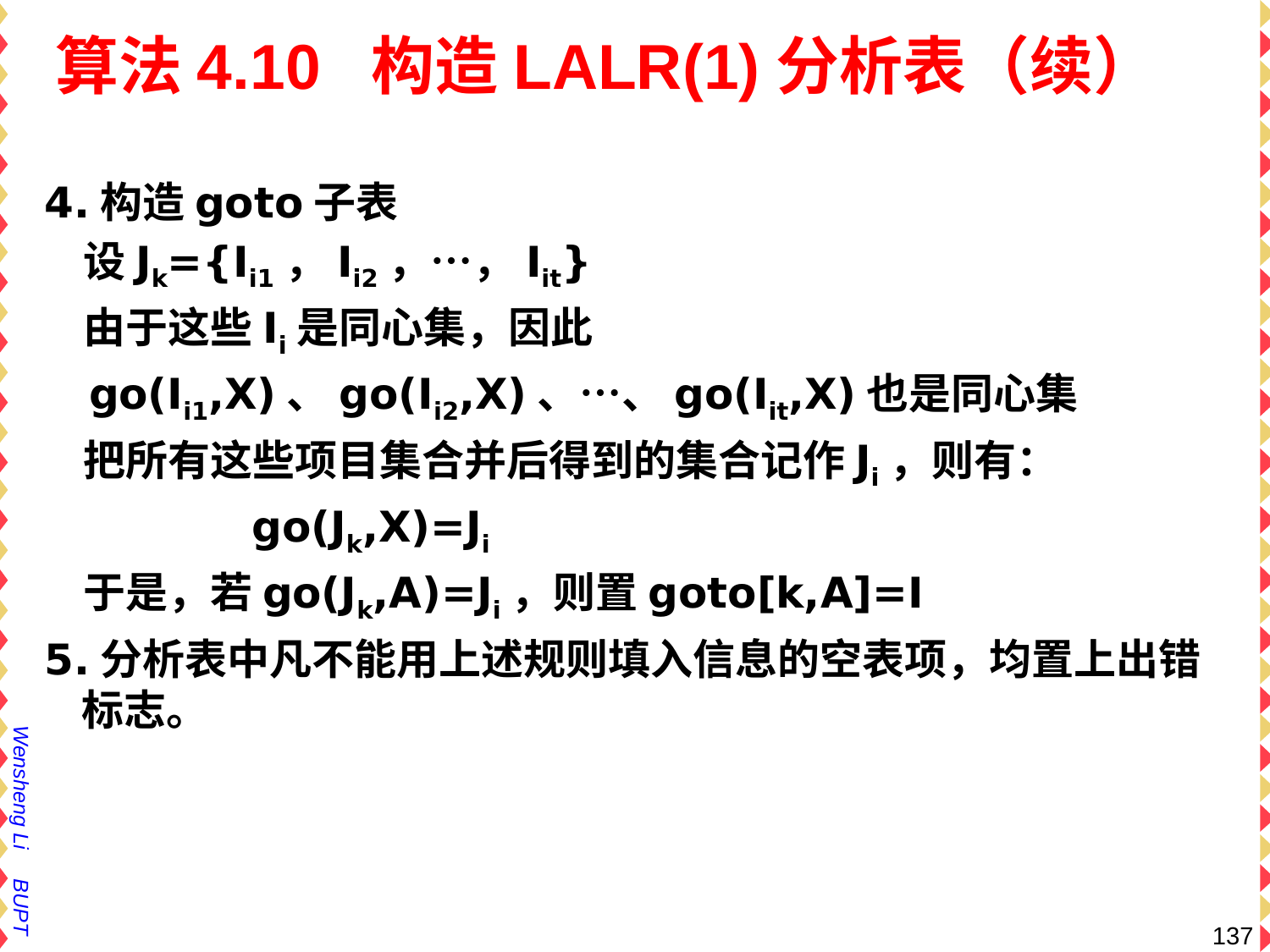

# 算法4.10  构造LALR(1)分析表（续）
4.构造goto子表
   设Jk={Ii1，Ii2，…，Iit}
   由于这些Ii是同心集，因此
   go(Ii1,X)、go(Ii2,X)、…、go(Iit,X)也是同心集
   把所有这些项目集合并后得到的集合记作Ji，则有：
              go(Jk,X)=Ji
   于是，若go(Jk,A)=Ji，则置goto[k,A]=I
5.分析表中凡不能用上述规则填入信息的空表项，均置上出错标志。

137